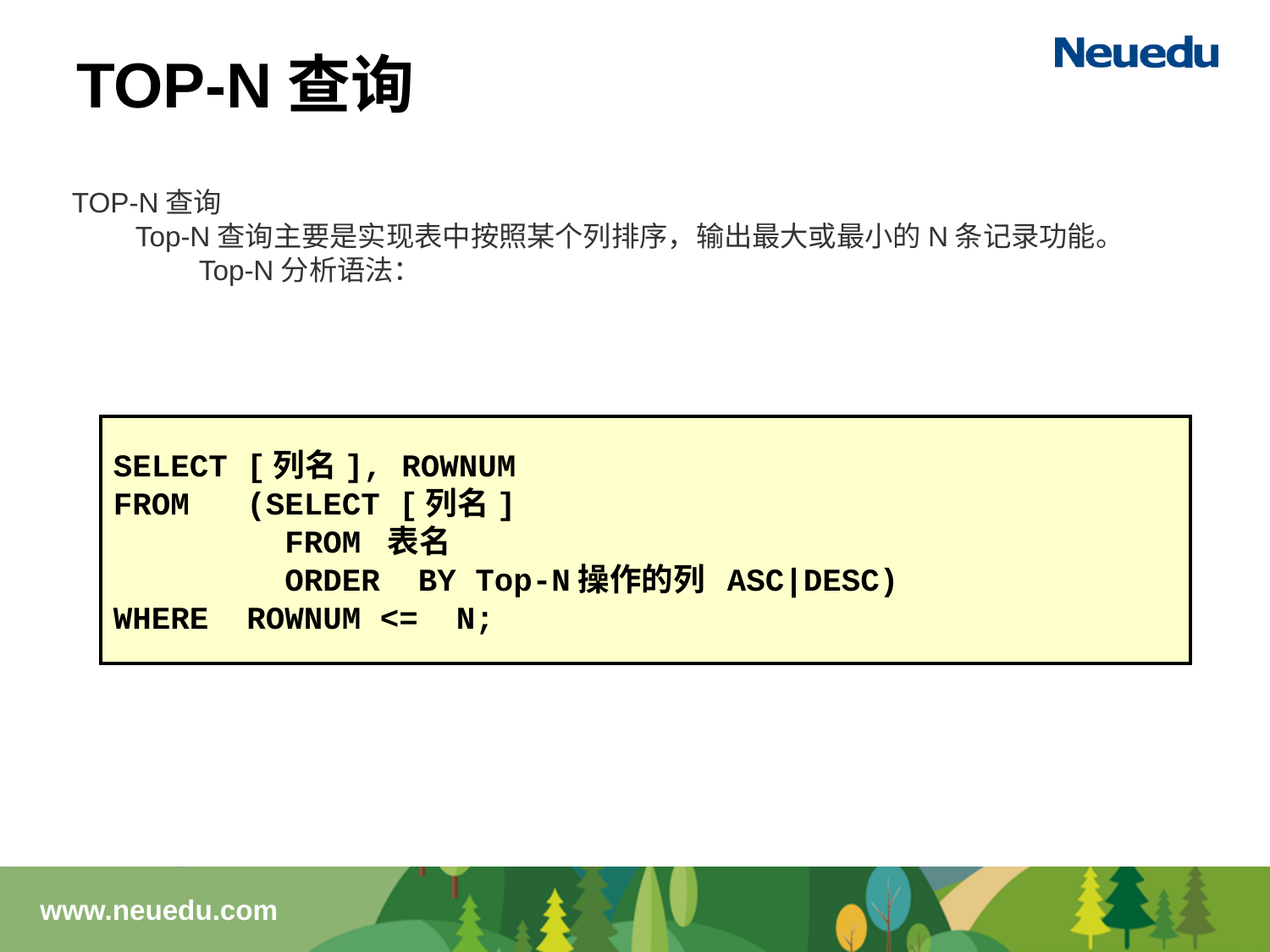

TOP-N查询
TOP-N查询
Top-N查询主要是实现表中按照某个列排序，输出最大或最小的N条记录功能。
Top-N分析语法：

ASC:查询最小的N条记录
DESC：查询最大的N条记录
SELECT [列名], ROWNUM
FROM   (SELECT [列名]
         FROM 表名
         ORDER  BY Top-N操作的列  ASC|DESC)
WHERE  ROWNUM <=  N;